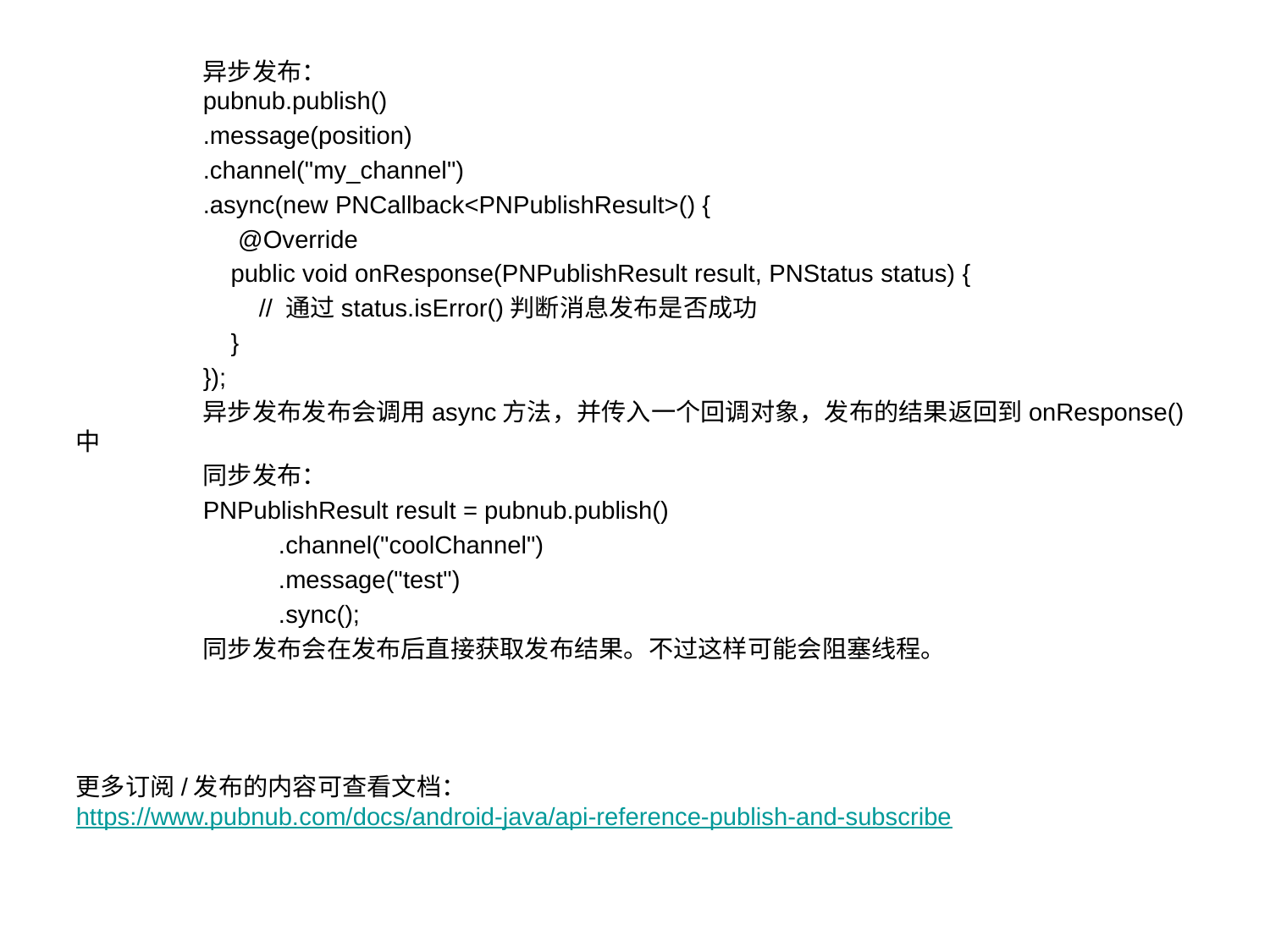

异步发布：
	pubnub.publish()
    	.message(position)
    	.channel("my_channel")
    	.async(new PNCallback<PNPublishResult>() {
       	     @Override
        	    public void onResponse(PNPublishResult result, PNStatus status) {
            	        // 通过status.isError()判断消息发布是否成功
	    }
    	});
	异步发布发布会调用async方法，并传入一个回调对象，发布的结果返回到onResponse()中
	同步发布：
	PNPublishResult result = pubnub.publish()
                             .channel("coolChannel")
                             .message("test")
                             .sync();
	同步发布会在发布后直接获取发布结果。不过这样可能会阻塞线程。

更多订阅/发布的内容可查看文档：https://www.pubnub.com/docs/android-java/api-reference-publish-and-subscribe